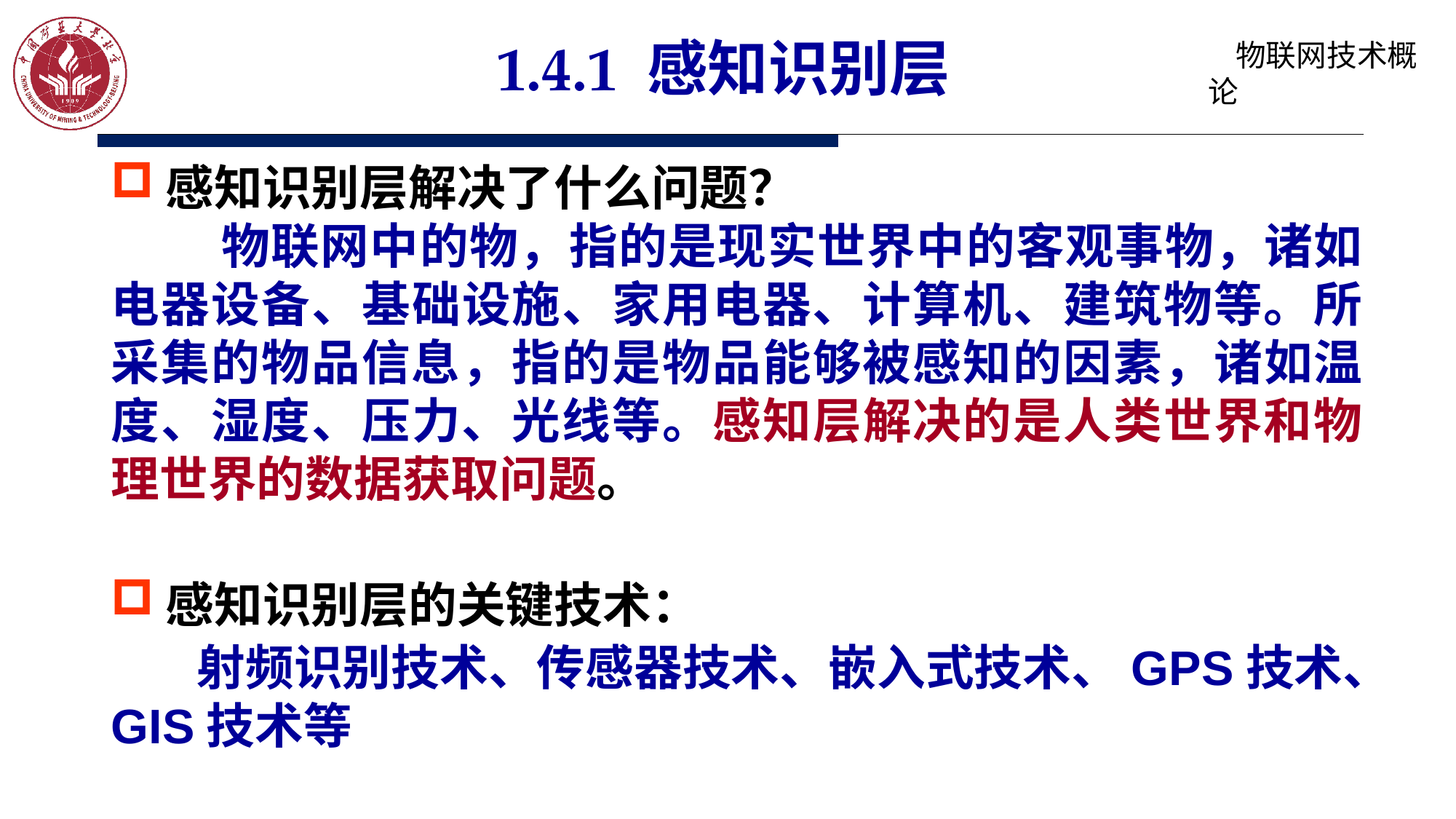

# 1.4.1 感知识别层
感知识别层解决了什么问题？
	物联网中的物，指的是现实世界中的客观事物，诸如电器设备、基础设施、家用电器、计算机、建筑物等。所采集的物品信息，指的是物品能够被感知的因素，诸如温度、湿度、压力、光线等。感知层解决的是人类世界和物理世界的数据获取问题。

感知识别层的关键技术：
射频识别技术、传感器技术、嵌入式技术、GPS技术、GIS技术等